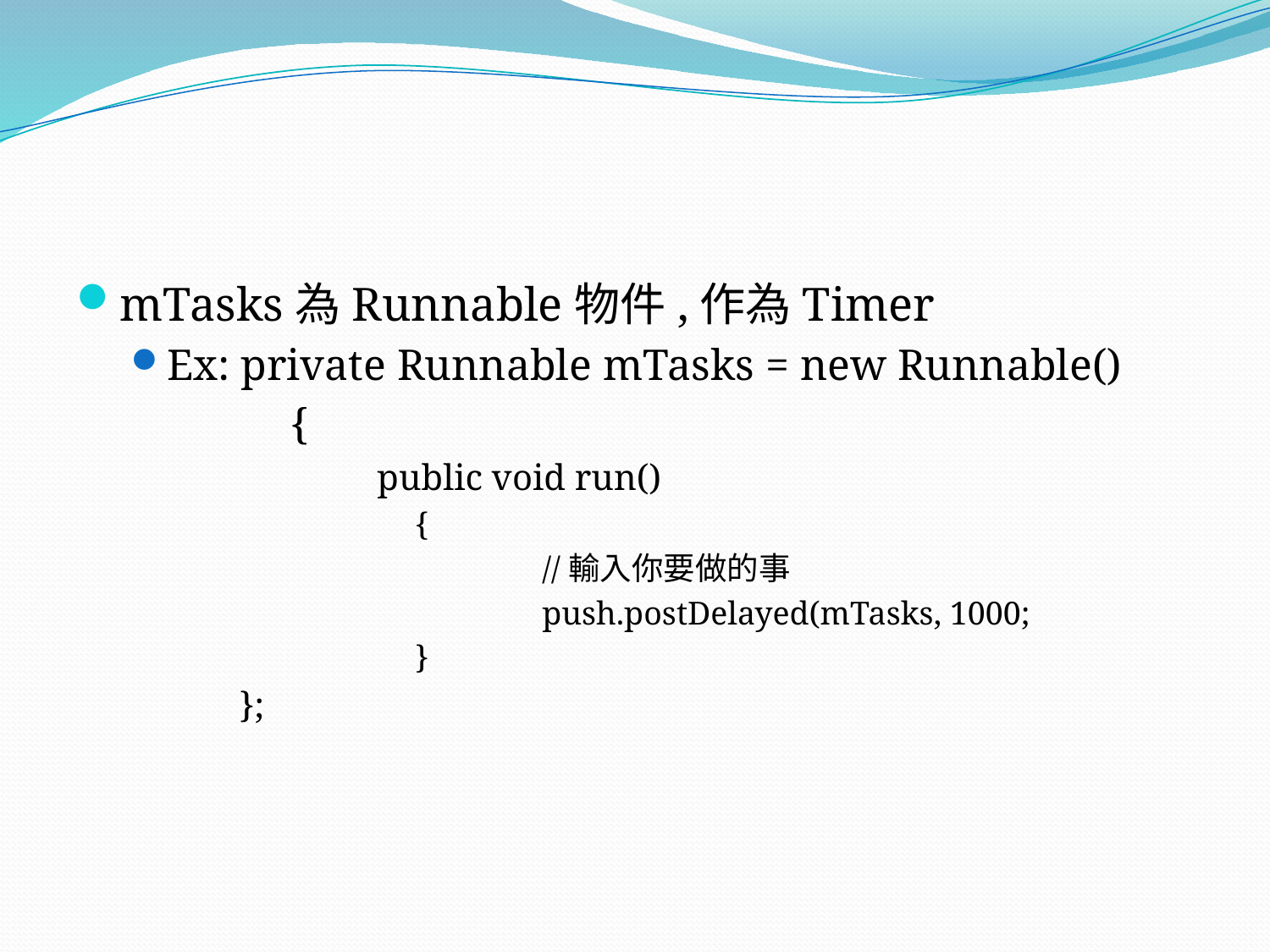

#
mTasks為Runnable物件,作為Timer
Ex: private Runnable mTasks = new Runnable()
	   {
	public void run()
	{
 		//輸入你要做的事
		push.postDelayed(mTasks, 1000;
	}
   };